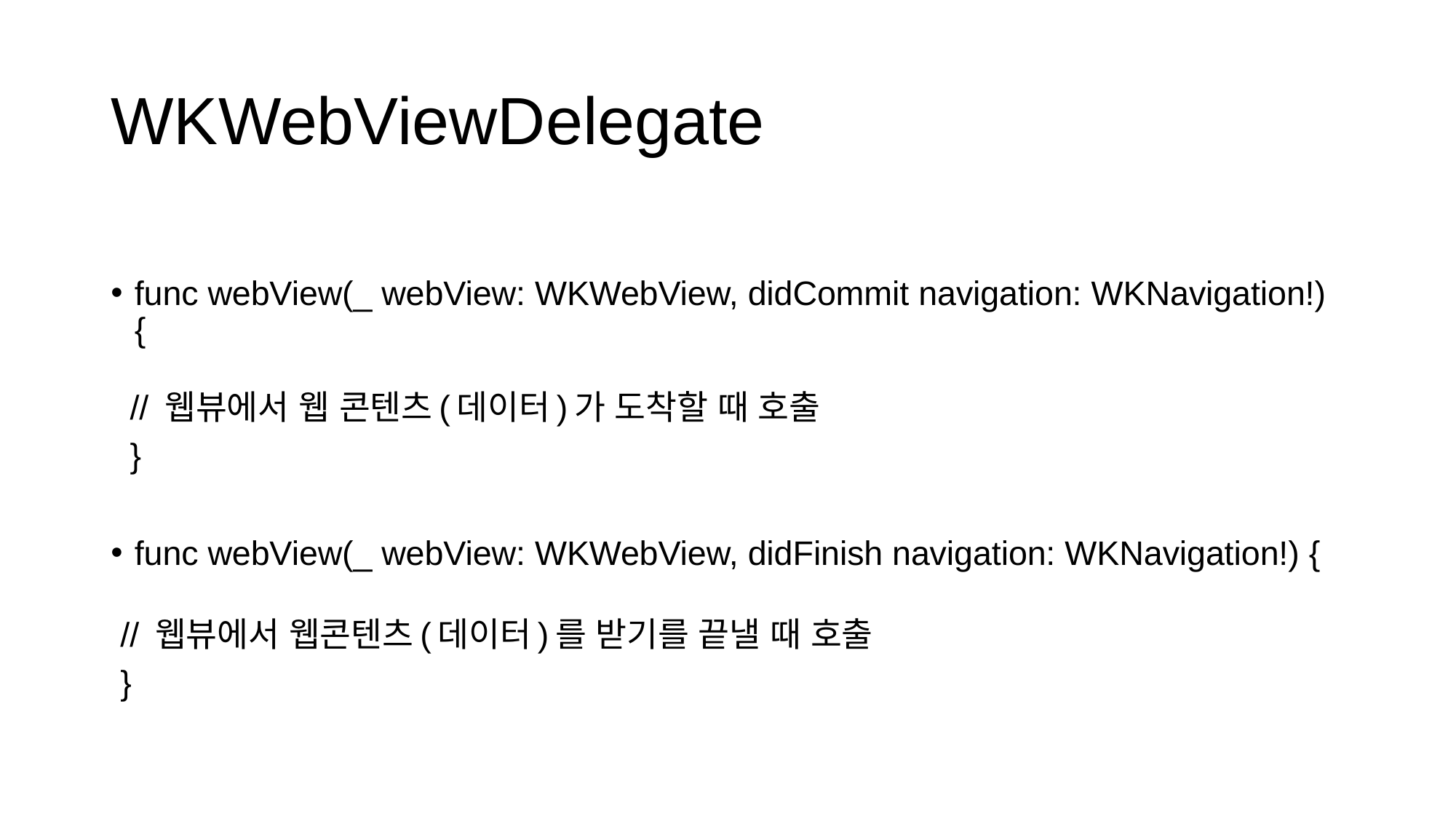

# WKWebViewDelegate

func webView(_ webView: WKWebView, didCommit navigation: WKNavigation!) {
  // 웹뷰에서 웹 콘텐츠(데이터)가 도착할 때 호출
  }

func webView(_ webView: WKWebView, didFinish navigation: WKNavigation!) {
 // 웹뷰에서 웹콘텐츠(데이터)를 받기를 끝낼 때 호출
 }